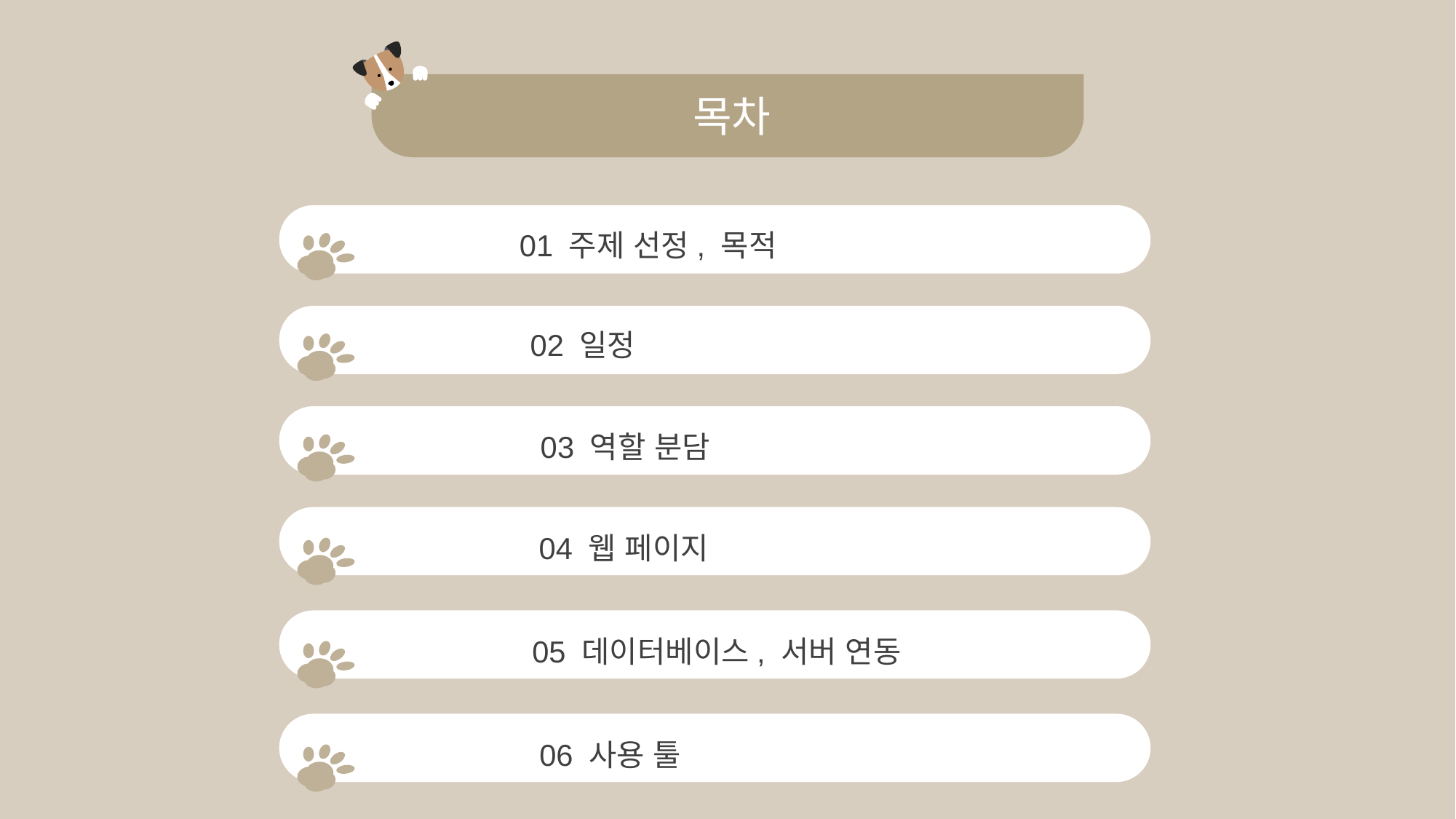

목차

01 주제 선정, 목적

02 일정

03 역할 분담

04 웹 페이지

05 데이터베이스, 서버 연동

06 사용 툴